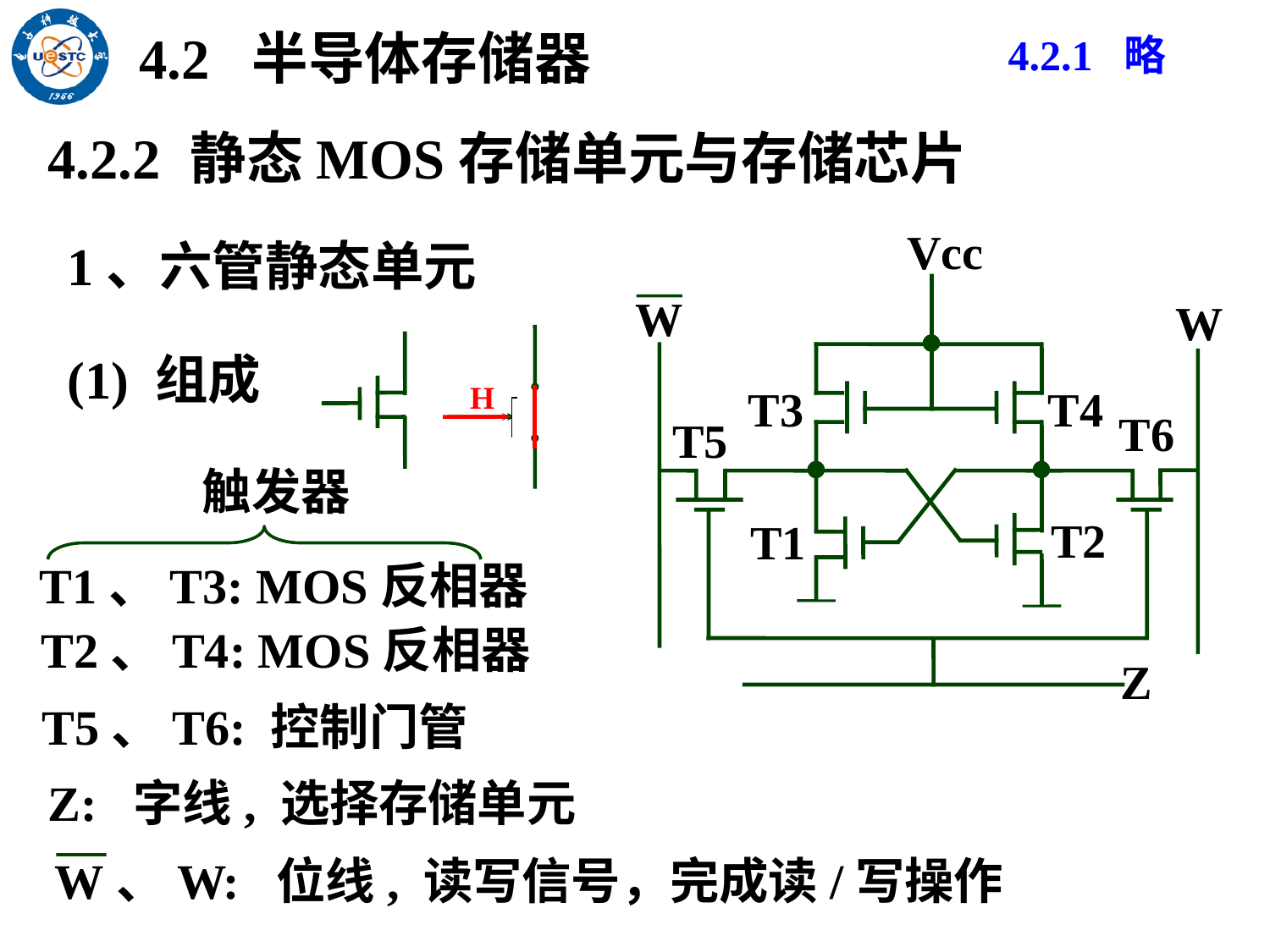

4.2  半导体存储器
4.2.1  略
4.2.2 静态MOS存储单元与存储芯片
Vcc

W

W

T3
T4

T6
T5

T2
T1

Z

1、六管静态单元

(1) 组成
H

触发器
T1、T3: MOS反相器
T2、T4: MOS反相器
T5、T6: 控制门管
Z:  字线, 选择存储单元
W、W:  位线, 读写信号，完成读/写操作